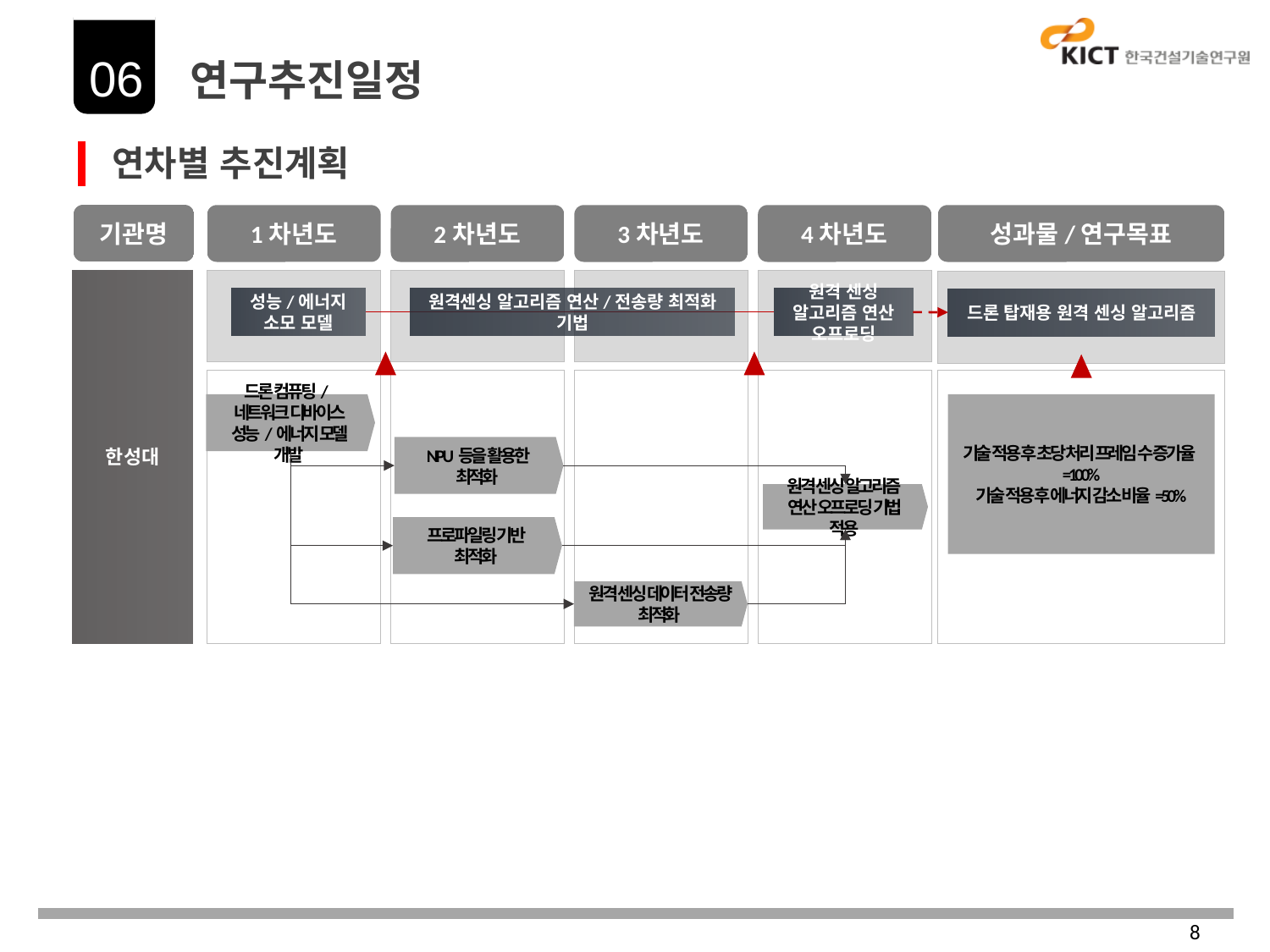

06
연구추진일정
연차별 추진계획
기관명
1차년도
2차년도
3차년도
4차년도
성과물/연구목표

한성대

성능/에너지 소모 모델
원격센싱 알고리즘 연산/전송량 최적화 기법
원격 센싱 알고리즘 연산 오프로딩
드론 탑재용 원격 센싱 알고리즘

드론 컴퓨팅/네트워크 디바이스 성능/에너지 모델 개발
기술 적용 후 초당 처리 프레임 수 증가율=100%
기술 적용 후 에너지 감소 비율=50%
NPU등을 활용한 최적화
원격 센싱 알고리즘  연산 오프로딩 기법 적용
프로파일링 기반 최적화
원격 센싱 데이터 전송량 최적화